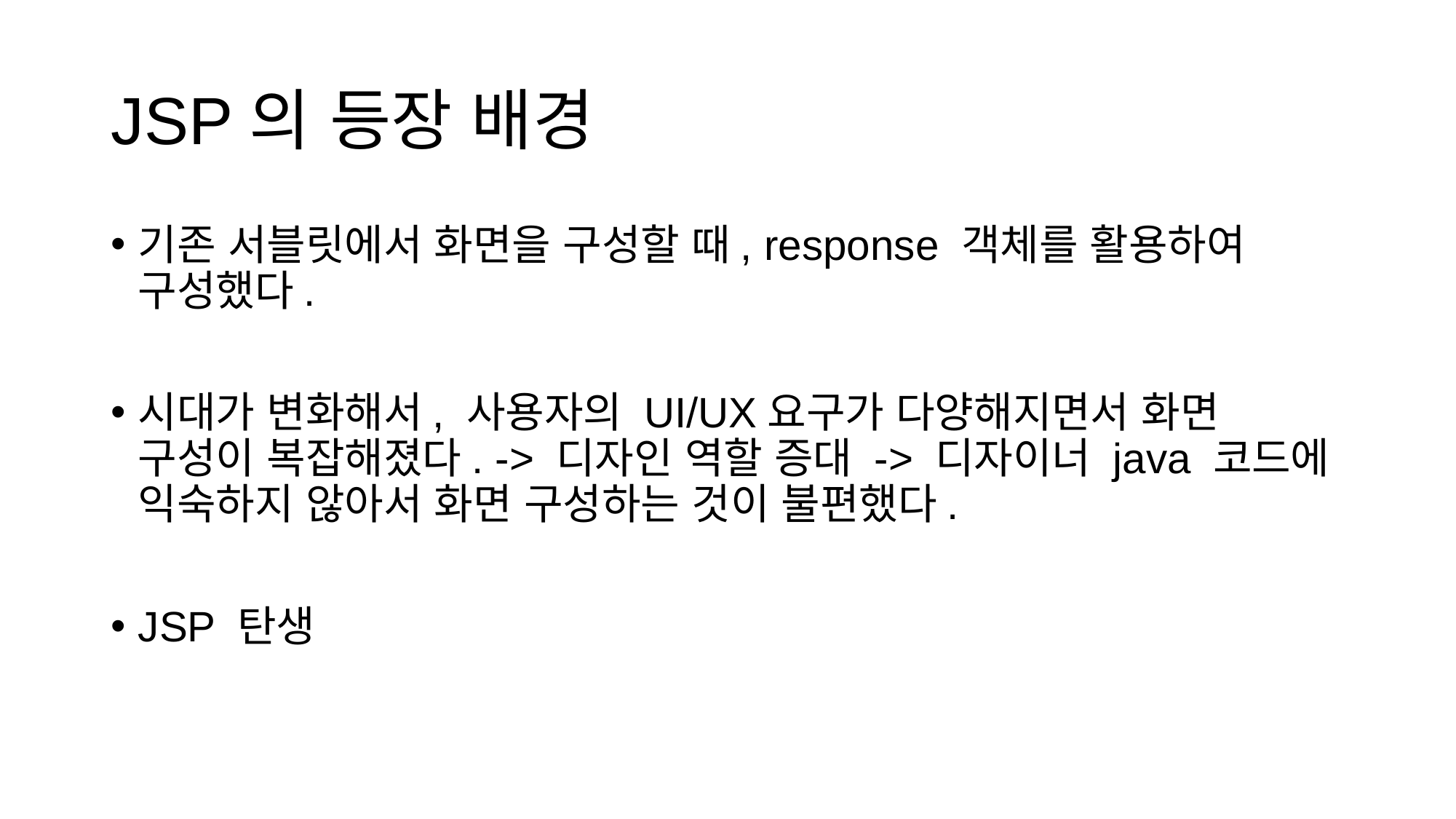

# JSP의 등장 배경
기존 서블릿에서 화면을 구성할 때, response 객체를 활용하여 구성했다.

시대가 변화해서, 사용자의 UI/UX요구가 다양해지면서 화면 구성이 복잡해졌다. -> 디자인 역할 증대 -> 디자이너 java 코드에 익숙하지 않아서 화면 구성하는 것이 불편했다.

JSP 탄생